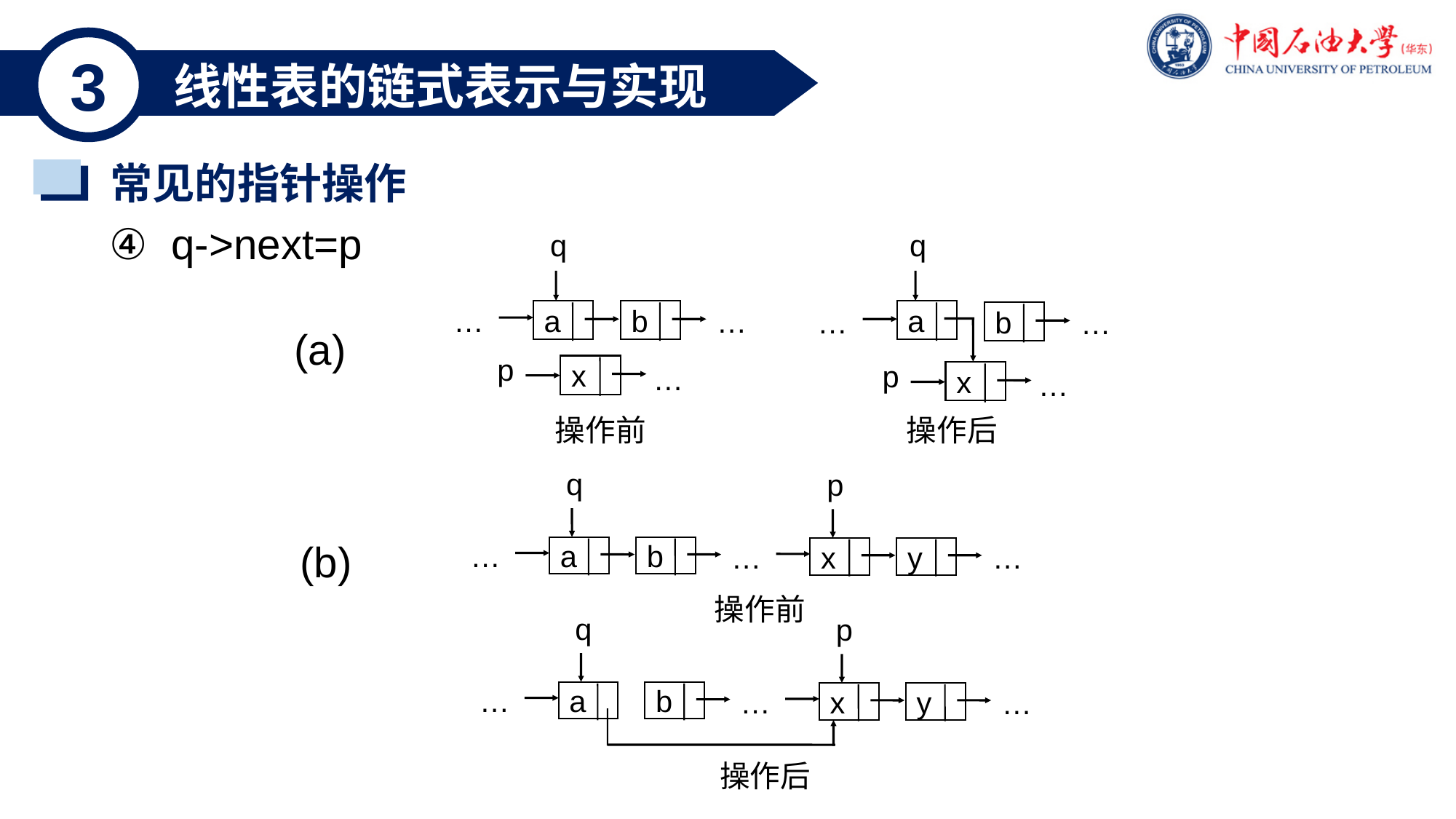

3
线性表的链式表示与实现
常见的指针操作

④  q->next=p
q

…

a

b

…
p

x

…
q

a

…

b

…
p

x

…
操作后
(a)
操作前
q

…

a

b

p

…

x

y

…
操作前
(b)
q

p

…

x

y

…
…

a

b

操作后